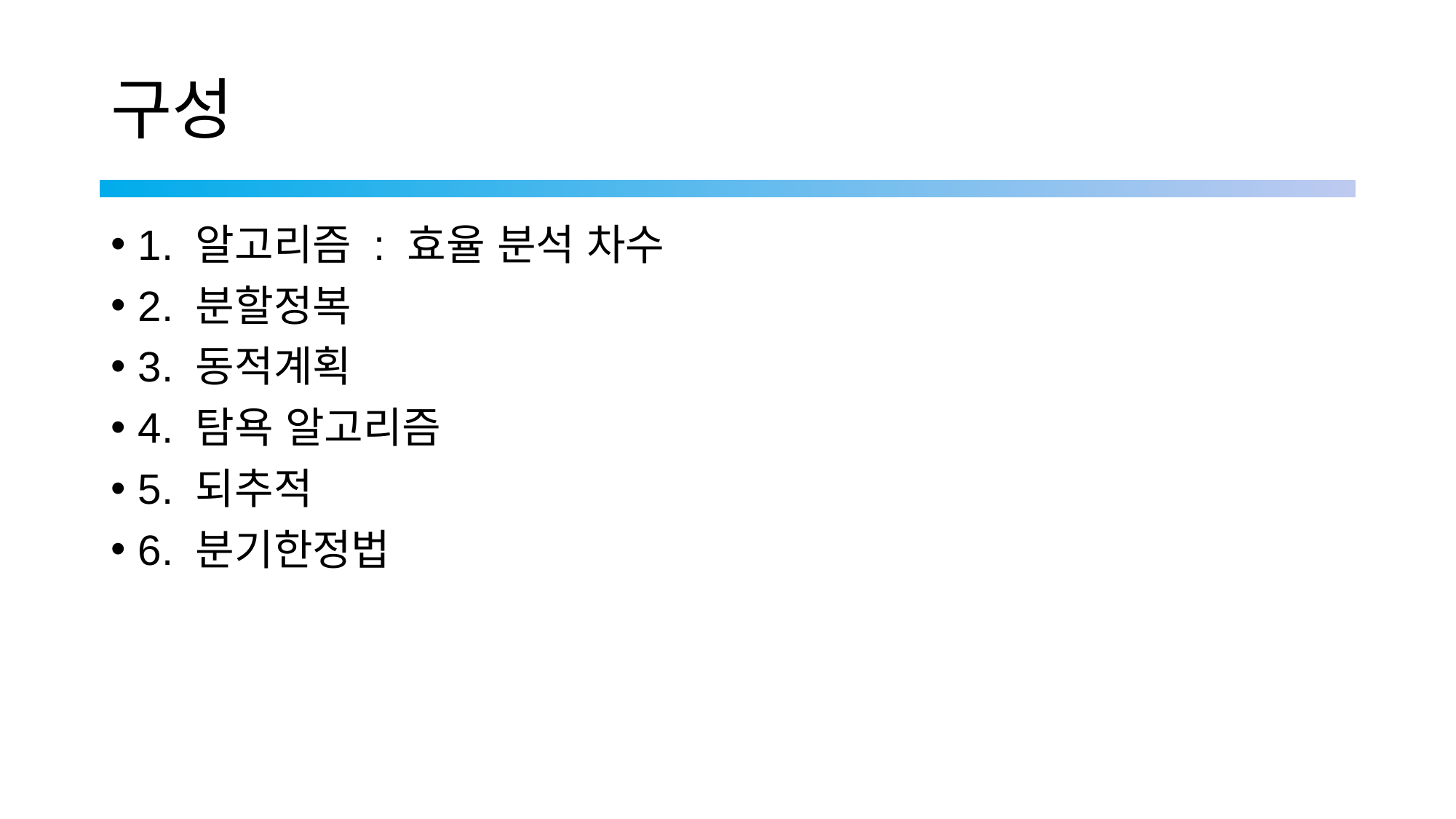

# 구성
1. 알고리즘 : 효율 분석 차수
2. 분할정복
3. 동적계획
4. 탐욕 알고리즘
5. 되추적
6. 분기한정법